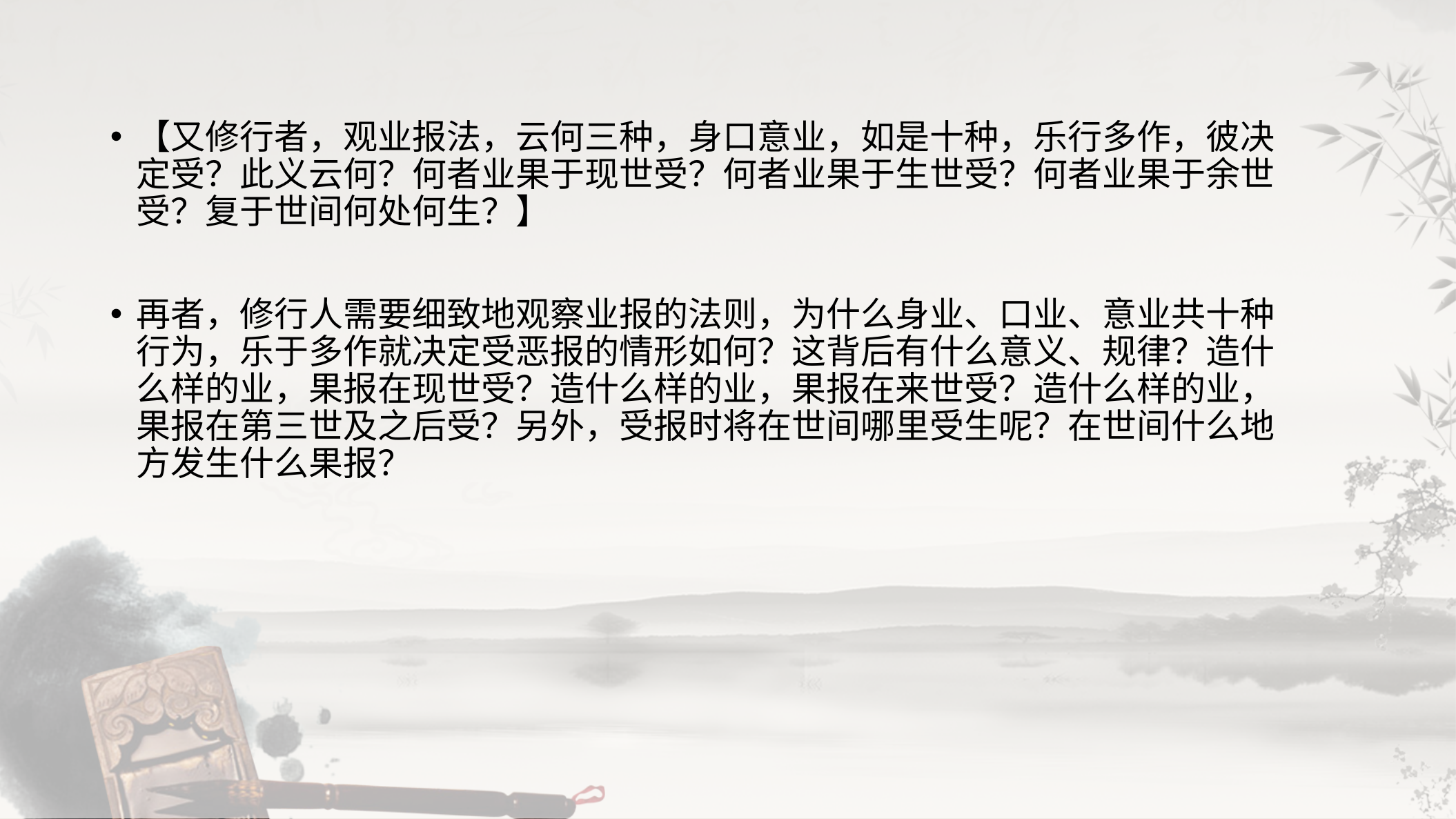

【又修行者，观业报法，云何三种，身口意业，如是十种，乐行多作，彼决定受？此义云何？何者业果于现世受？何者业果于生世受？何者业果于余世受？复于世间何处何生？】

再者，修行人需要细致地观察业报的法则，为什么身业、口业、意业共十种行为，乐于多作就决定受恶报的情形如何？这背后有什么意义、规律？造什么样的业，果报在现世受？造什么样的业，果报在来世受？造什么样的业，果报在第三世及之后受？另外，受报时将在世间哪里受生呢？在世间什么地方发生什么果报？